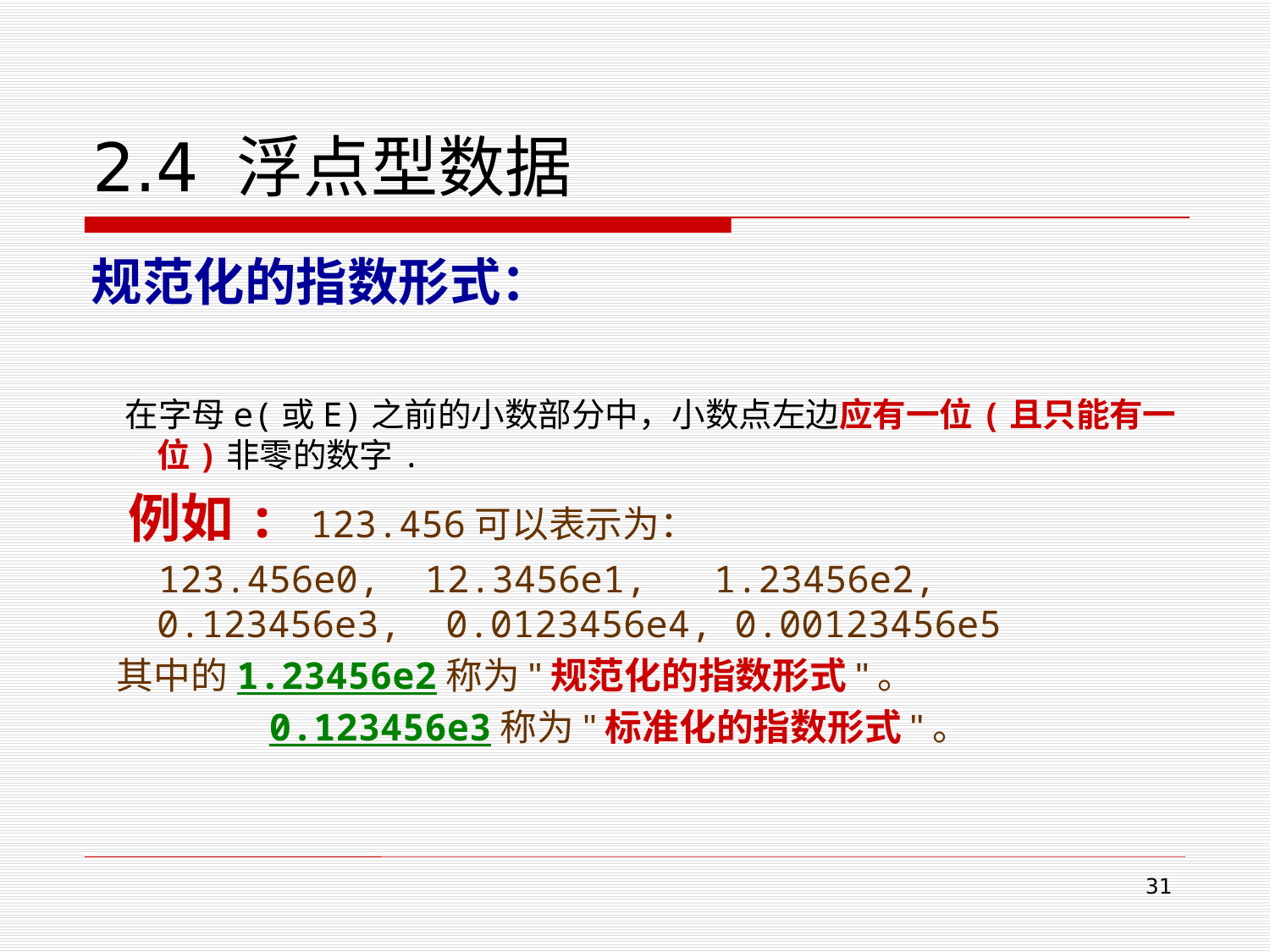

# 2.4 浮点型数据
规范化的指数形式：

   在字母e(或E)之前的小数部分中，小数点左边应有一位(且只能有一位)非零的数字.
  例如: 123.456可以表示为：
   123.456e0,  12.3456e1,   1.23456e2, 0.123456e3,  0.0123456e4, 0.00123456e5
  其中的1.23456e2称为"规范化的指数形式"。
        0.123456e3称为"标准化的指数形式"。

31